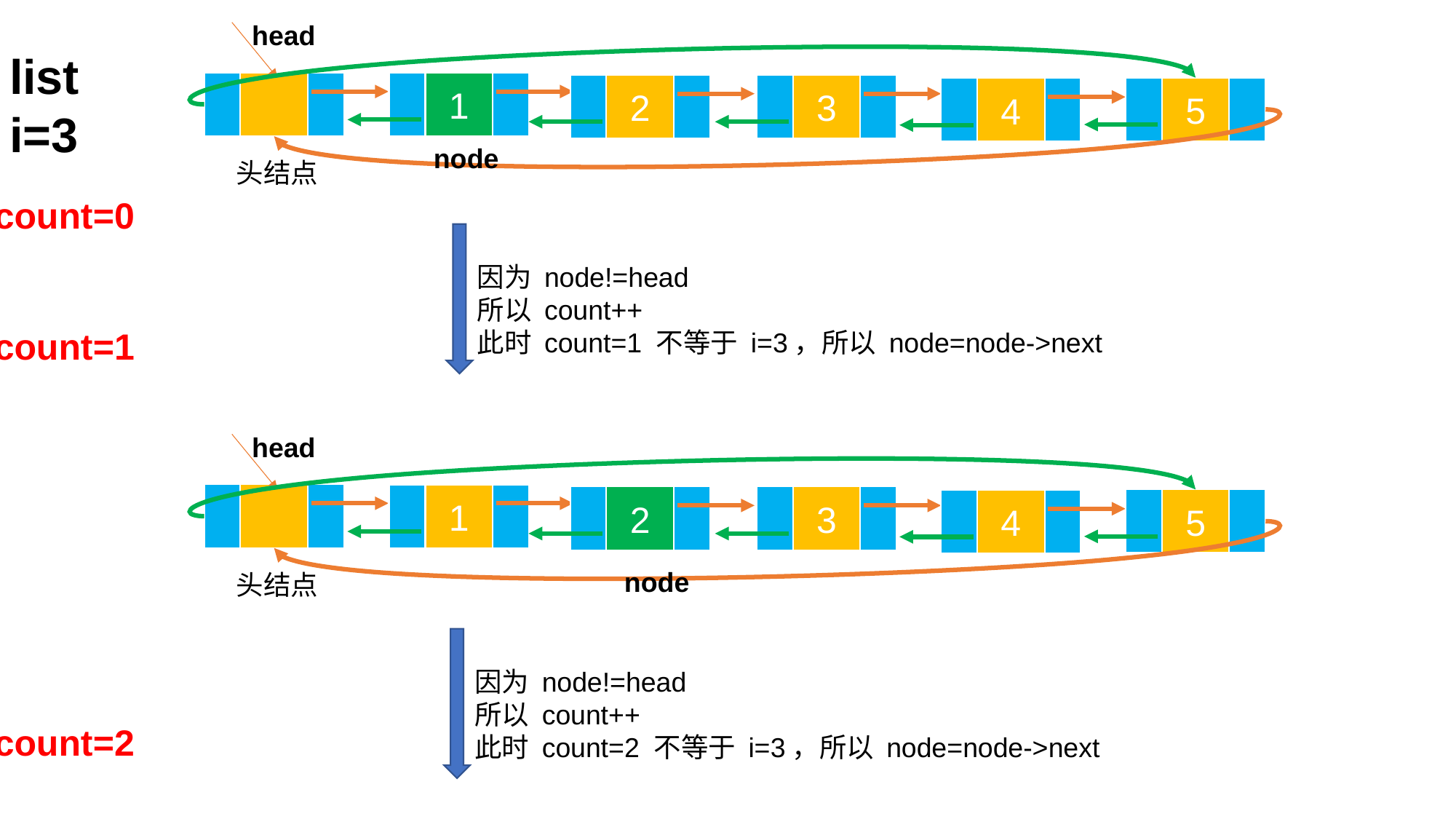

head
list
i=3

1

2

3

5

4

node
头结点
count=0

因为 node!=head
所以 count++
此时 count=1 不等于 i=3，所以 node=node->next
count=1
head

1

2

3

5

4

node
头结点

因为 node!=head
所以 count++
此时 count=2 不等于 i=3，所以 node=node->next
count=2
head

1

2

3

5

4

头结点
node

因为 node!=head
所以 count++
此时 count=3 等于 i=3，所以 return node
count=3

3

node